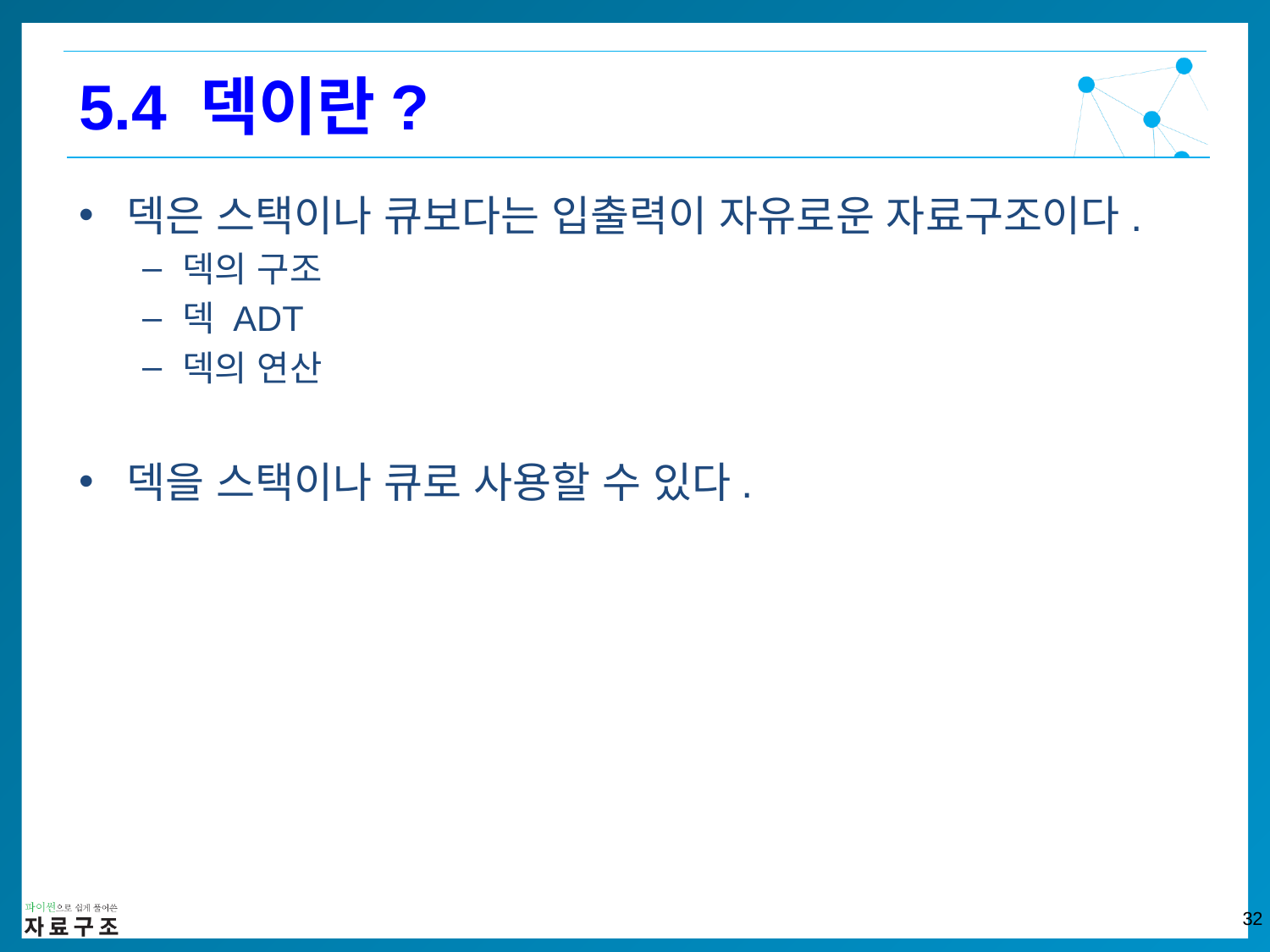

5.4 덱이란?
덱은 스택이나 큐보다는 입출력이 자유로운 자료구조이다.
덱의 구조
덱 ADT
덱의 연산

덱을 스택이나 큐로 사용할 수 있다.